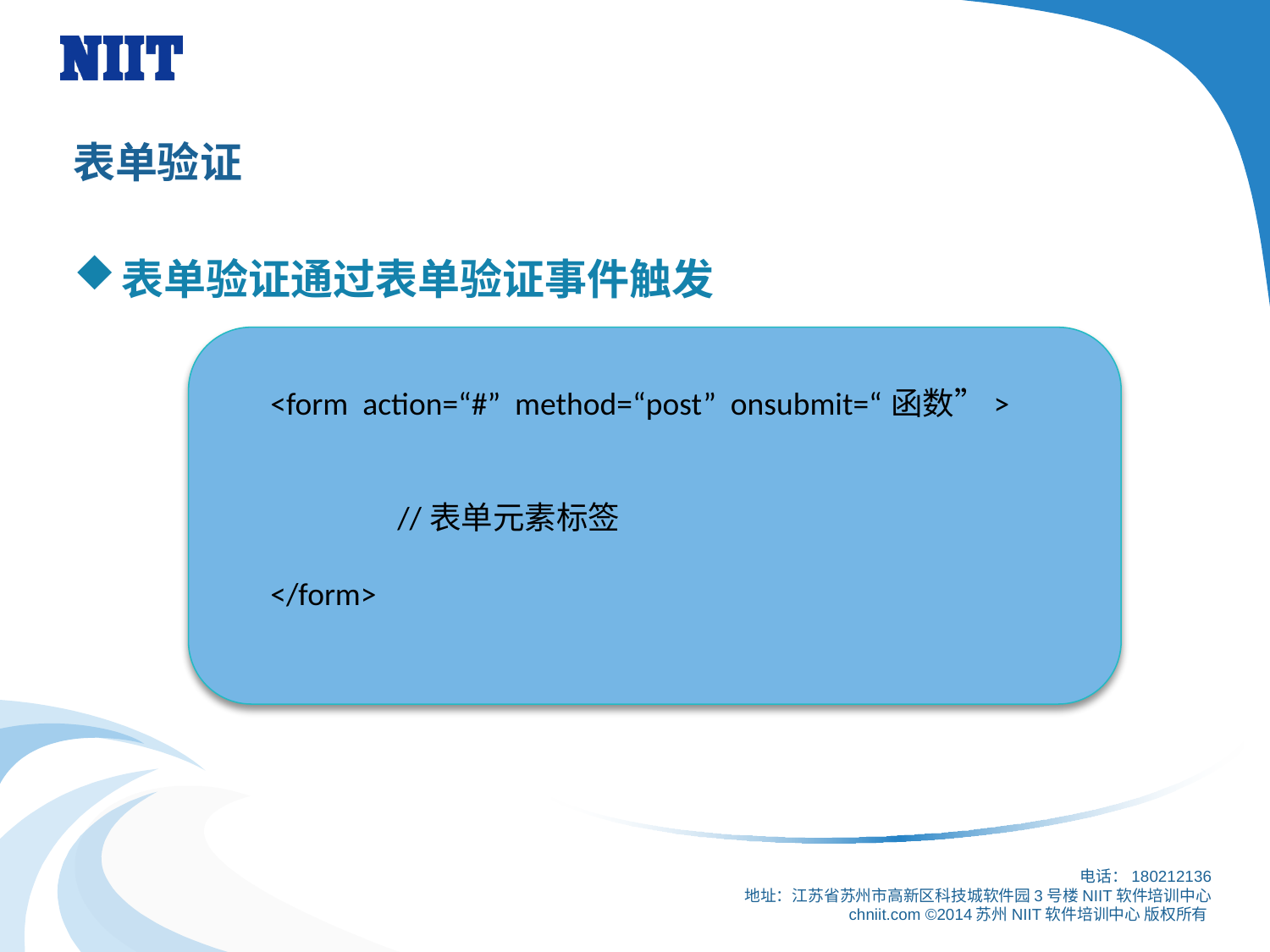

# 表单验证
表单验证通过表单验证事件触发

<form  action=“#”  method=“post”  onsubmit=“函数”>

	//表单元素标签

</form>